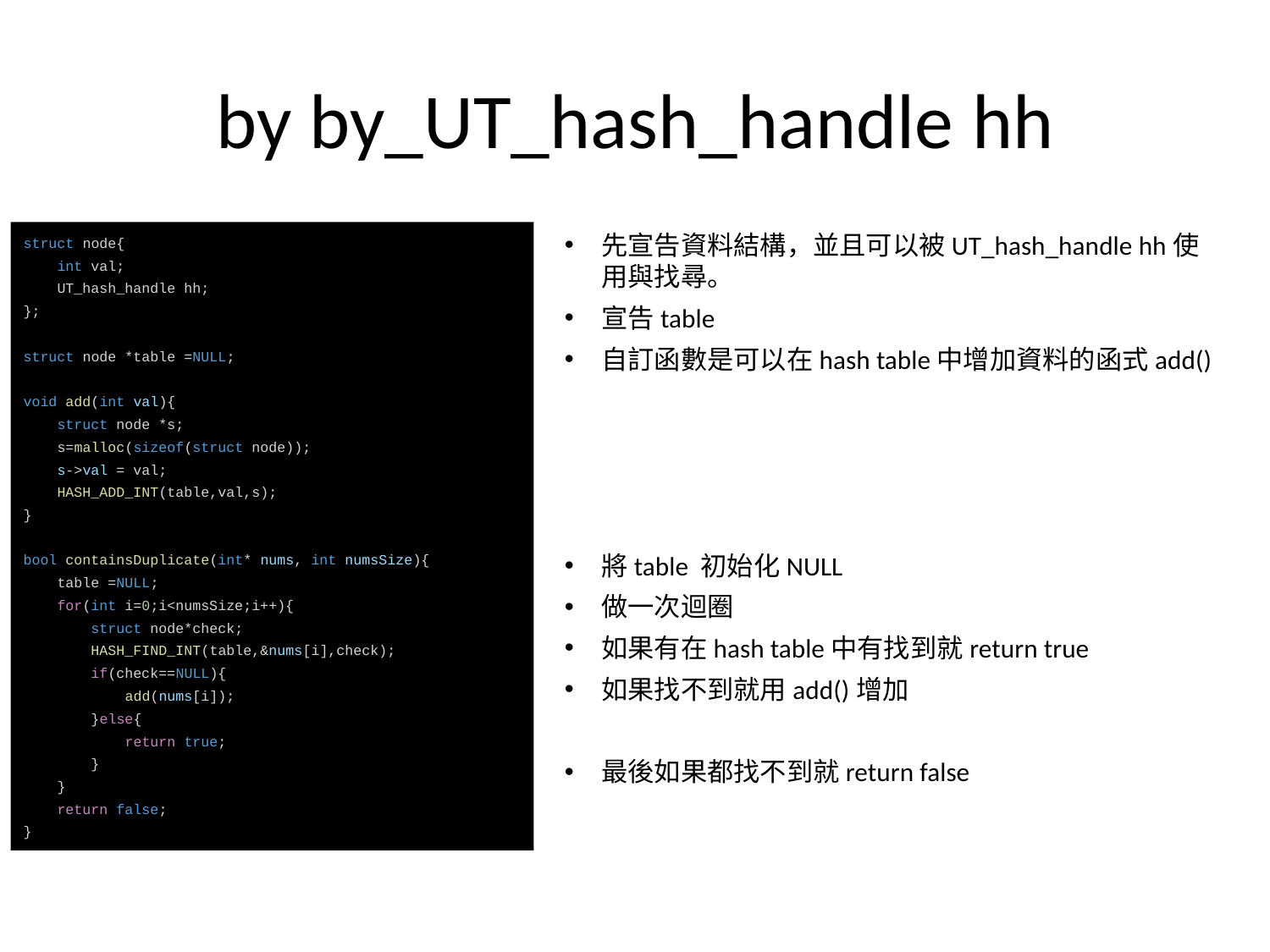

# by by_UT_hash_handle hh
struct node{
    int val;
    UT_hash_handle hh;
};

struct node *table =NULL;

void add(int val){
    struct node *s;
    s=malloc(sizeof(struct node));
    s->val = val;
    HASH_ADD_INT(table,val,s);
}

bool containsDuplicate(int* nums, int numsSize){
    table =NULL;
    for(int i=0;i<numsSize;i++){
        struct node*check;
        HASH_FIND_INT(table,&nums[i],check);
        if(check==NULL){
            add(nums[i]);
        }else{
            return true;
        }
    }
    return false;
}
先宣告資料結構，並且可以被UT_hash_handle hh使用與找尋。
宣告table
自訂函數是可以在hash table中增加資料的函式add()

將table 初始化NULL
做一次迴圈
如果有在hash table中有找到就return true
如果找不到就用add()增加

最後如果都找不到就return false